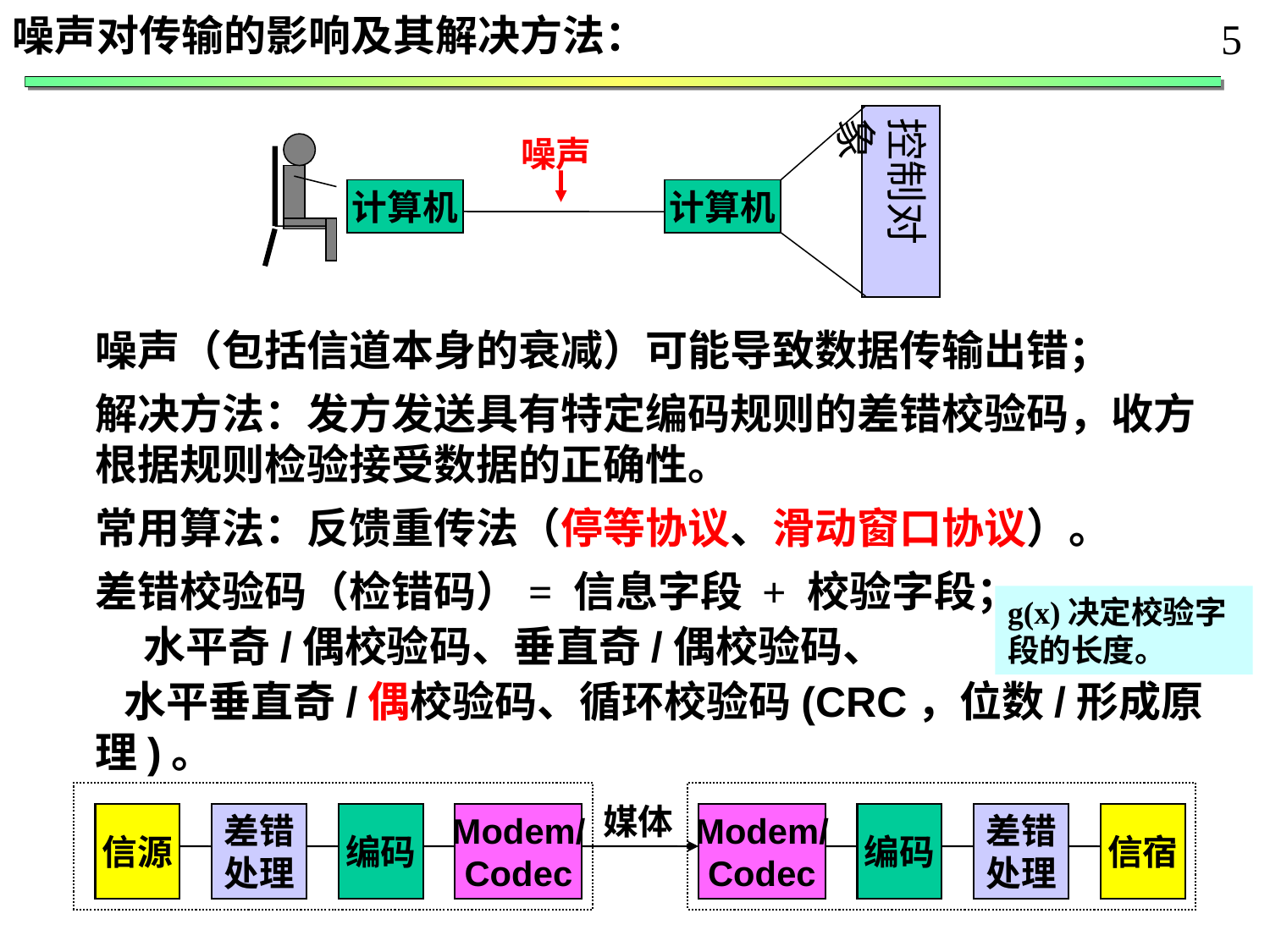

噪声对传输的影响及其解决方法：
5

控制对象
噪声

计算机
计算机

噪声（包括信道本身的衰减）可能导致数据传输出错；
解决方法：发方发送具有特定编码规则的差错校验码，收方根据规则检验接受数据的正确性。
常用算法：反馈重传法（停等协议、滑动窗口协议）。
差错校验码（检错码）= 信息字段 + 校验字段；
    水平奇/偶校验码、垂直奇/偶校验码、
  水平垂直奇/偶校验码、循环校验码(CRC，位数/形成原理)。
g(x)决定校验字段的长度。

媒体
信源
差错
处理
编码
Modem/
Codec
Modem/
Codec
编码
差错
处理
信宿